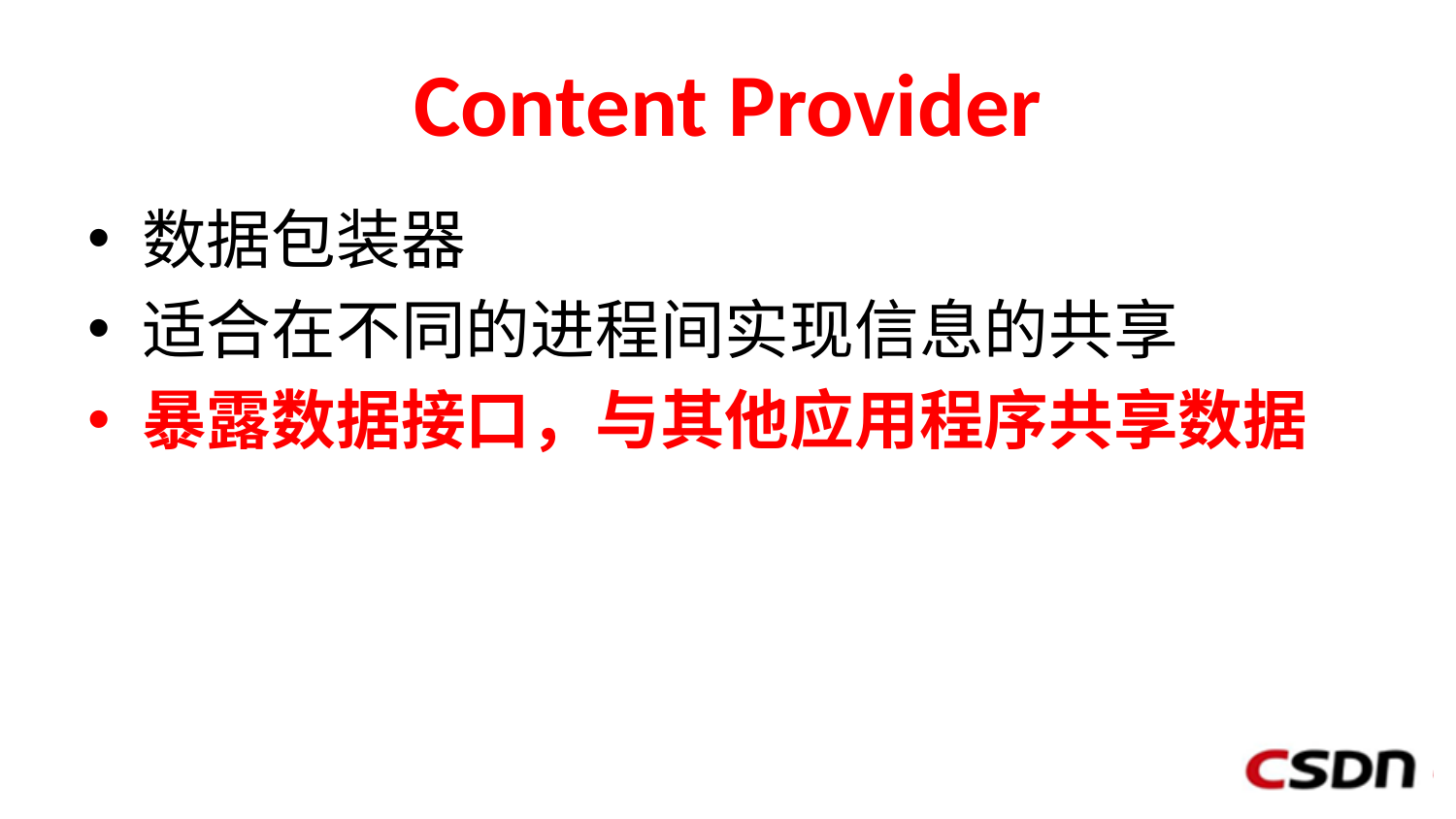

# Content Provider
数据包装器
适合在不同的进程间实现信息的共享
暴露数据接口，与其他应用程序共享数据